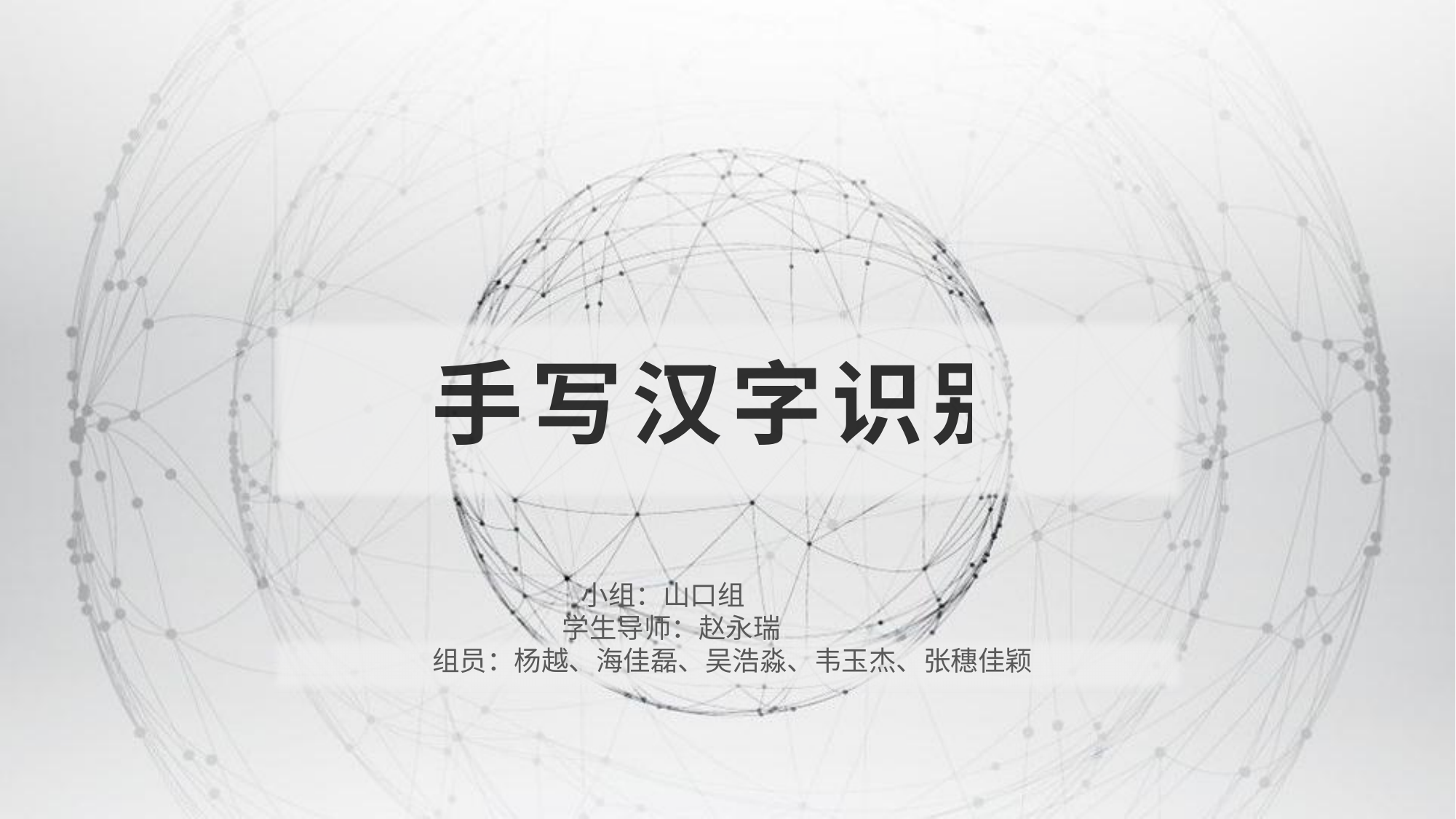

手写汉字识别

                                     小组：山口组
                                  学生导师：赵永瑞
             组员：杨越、海佳磊、吴浩淼、韦玉杰、张穗佳颖